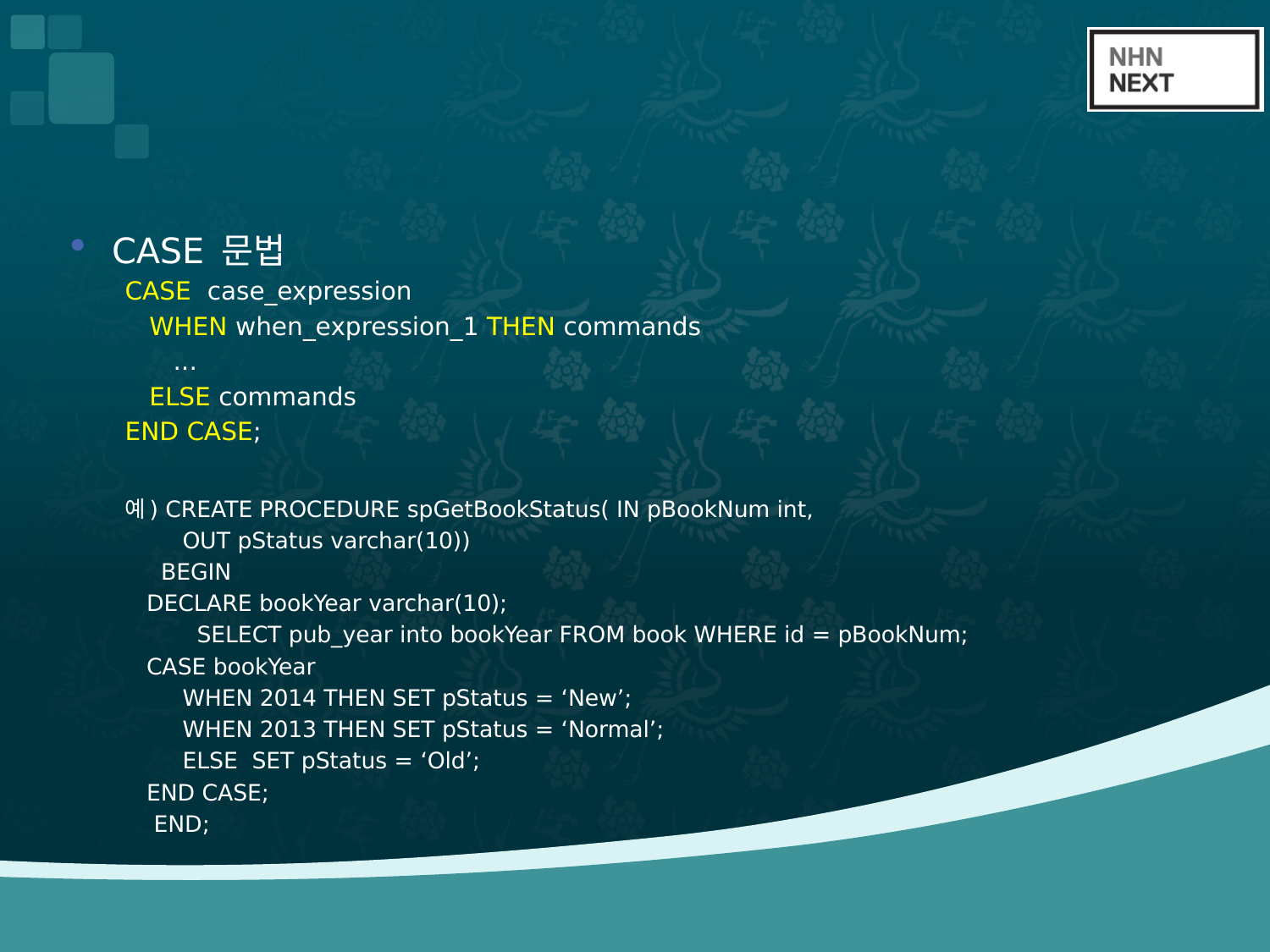

#
CASE 문법
CASE  case_expression
   WHEN when_expression_1 THEN commands
      ...
   ELSE commands
END CASE;

예) CREATE PROCEDURE spGetBookStatus( IN pBookNum int,
        OUT pStatus varchar(10))
     BEGIN
	   DECLARE bookYear varchar(10);
          SELECT pub_year into bookYear FROM book WHERE id = pBookNum;
	   CASE bookYear
	        WHEN 2014 THEN SET pStatus = ‘New’;
	        WHEN 2013 THEN SET pStatus = ‘Normal’;
	        ELSE  SET pStatus = ‘Old’;
	   END CASE;
    END;